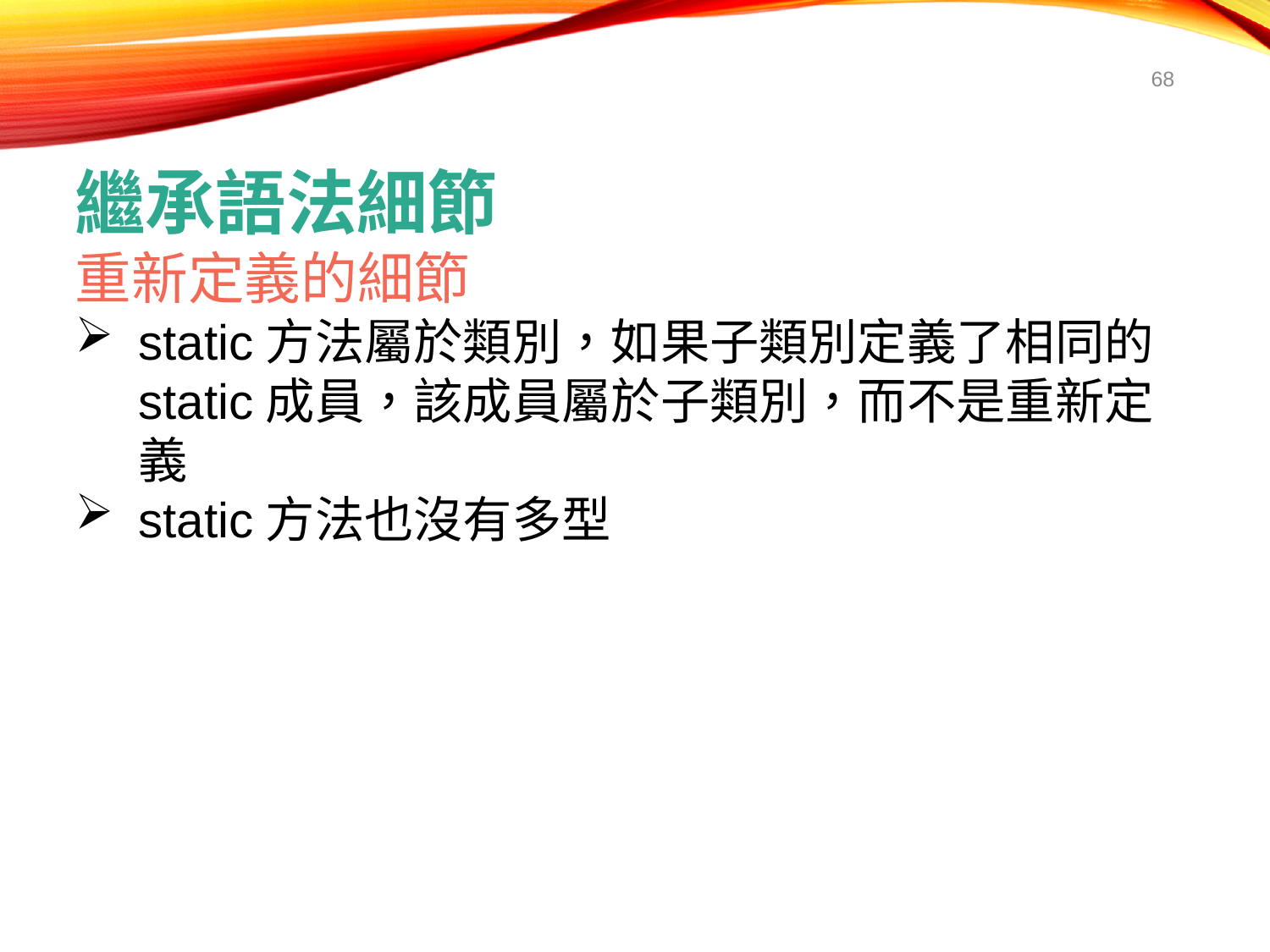

68
繼承語法細節
重新定義的細節
static方法屬於類別，如果子類別定義了相同的static成員，該成員屬於子類別，而不是重新定義
static方法也沒有多型